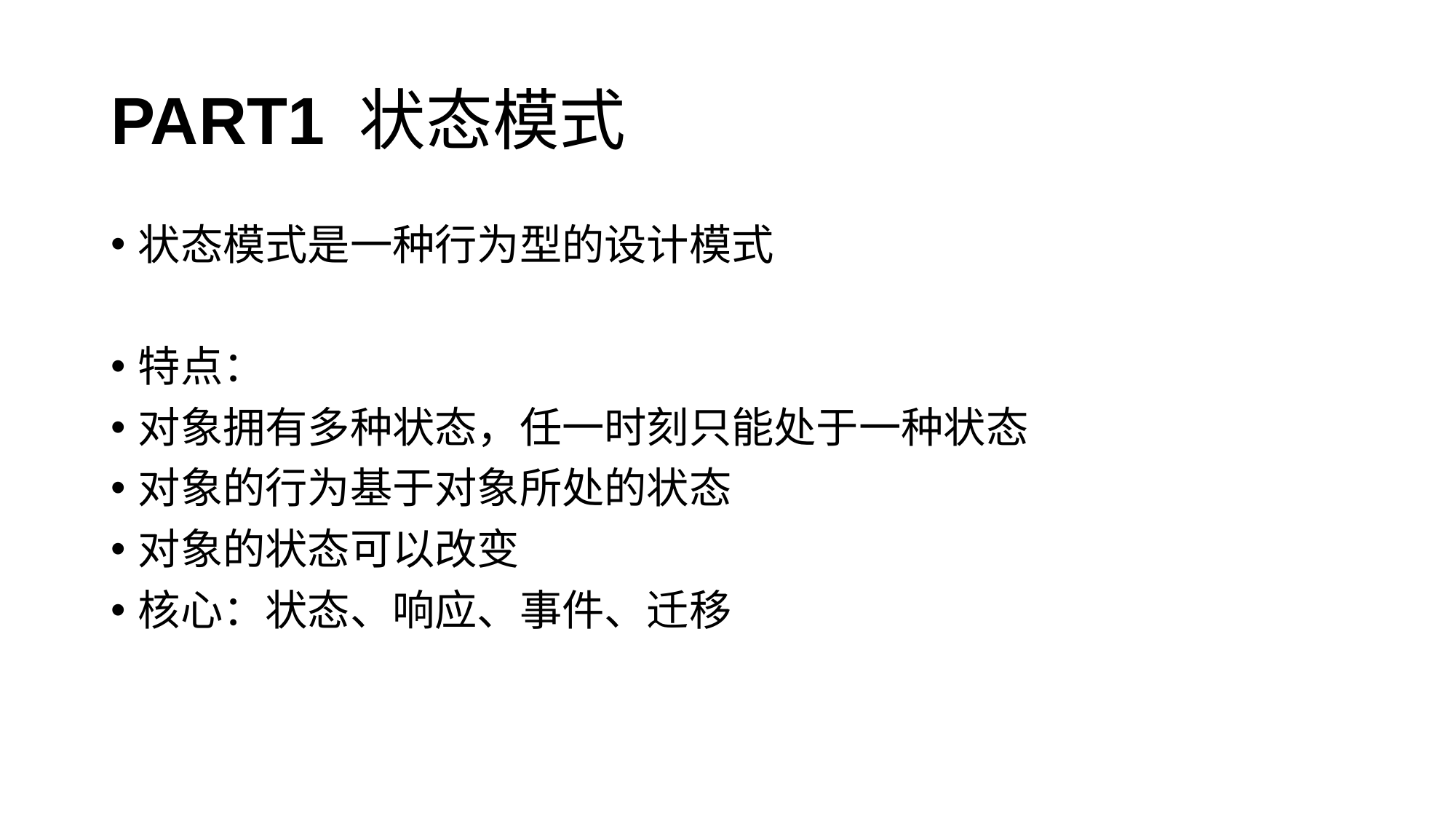

# PART1 状态模式
状态模式是一种行为型的设计模式

特点：
对象拥有多种状态，任一时刻只能处于一种状态
对象的行为基于对象所处的状态
对象的状态可以改变
核心：状态、响应、事件、迁移